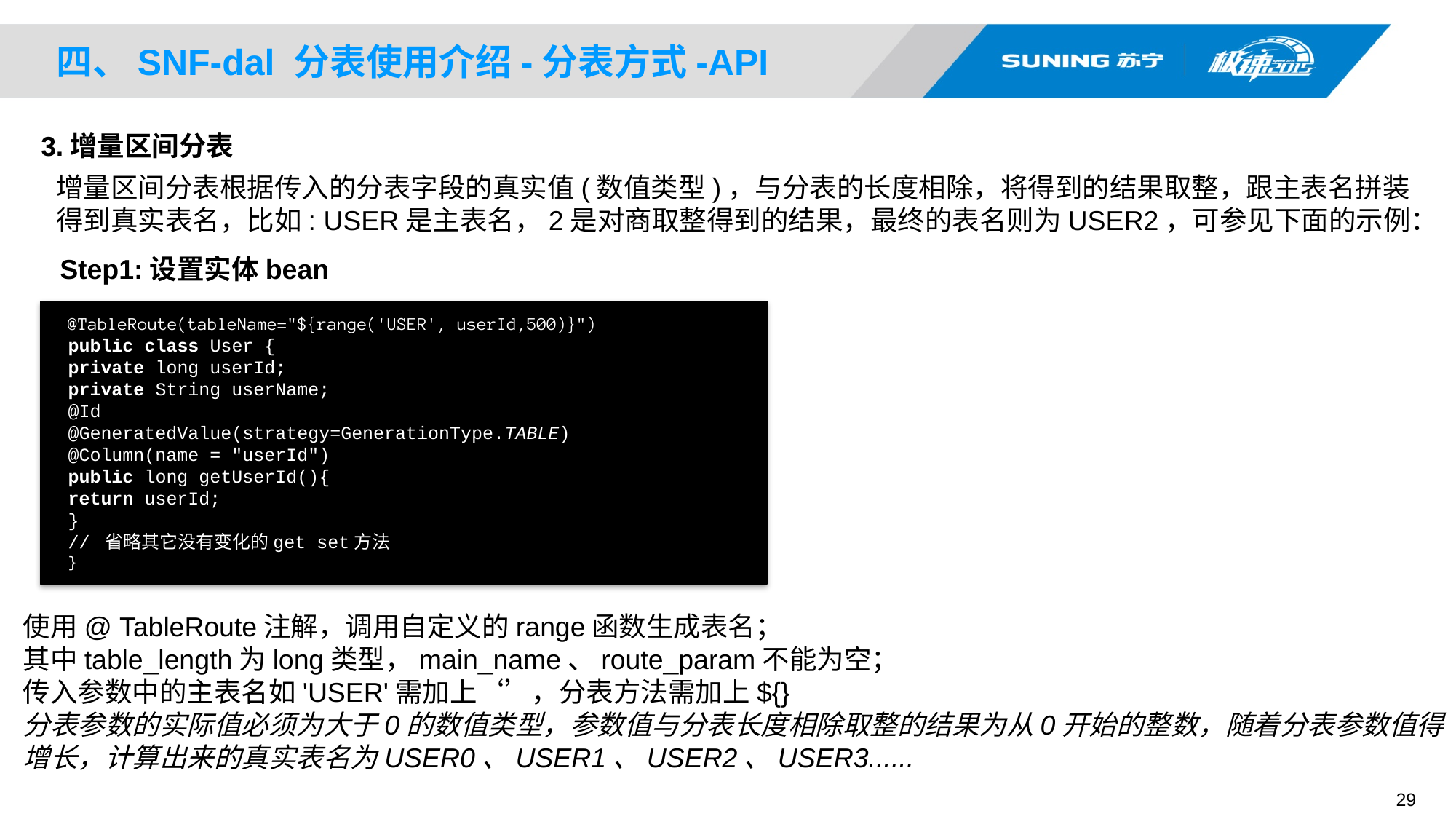

# 四、SNF-dal 分表使用介绍-分表方式-API
3.增量区间分表
增量区间分表根据传入的分表字段的真实值(数值类型)，与分表的长度相除，将得到的结果取整，跟主表名拼装得到真实表名，比如: USER是主表名，2是对商取整得到的结果，最终的表名则为USER2，可参见下面的示例：
Step1:设置实体bean

@TableRoute(tableName="${range('USER', userId,500)}")
public class User {
private long userId;
private String userName;
@Id
@GeneratedValue(strategy=GenerationType.TABLE)
@Column(name = "userId")
public long getUserId(){
return userId;
}
// 省略其它没有变化的get set方法
}
使用@ TableRoute注解，调用自定义的range函数生成表名；
其中table_length为long类型，main_name、route_param不能为空；
传入参数中的主表名如'USER'需加上‘’，分表方法需加上${}
分表参数的实际值必须为大于0的数值类型，参数值与分表长度相除取整的结果为从0开始的整数，随着分表参数值得
增长，计算出来的真实表名为USER0、USER1、USER2、USER3......